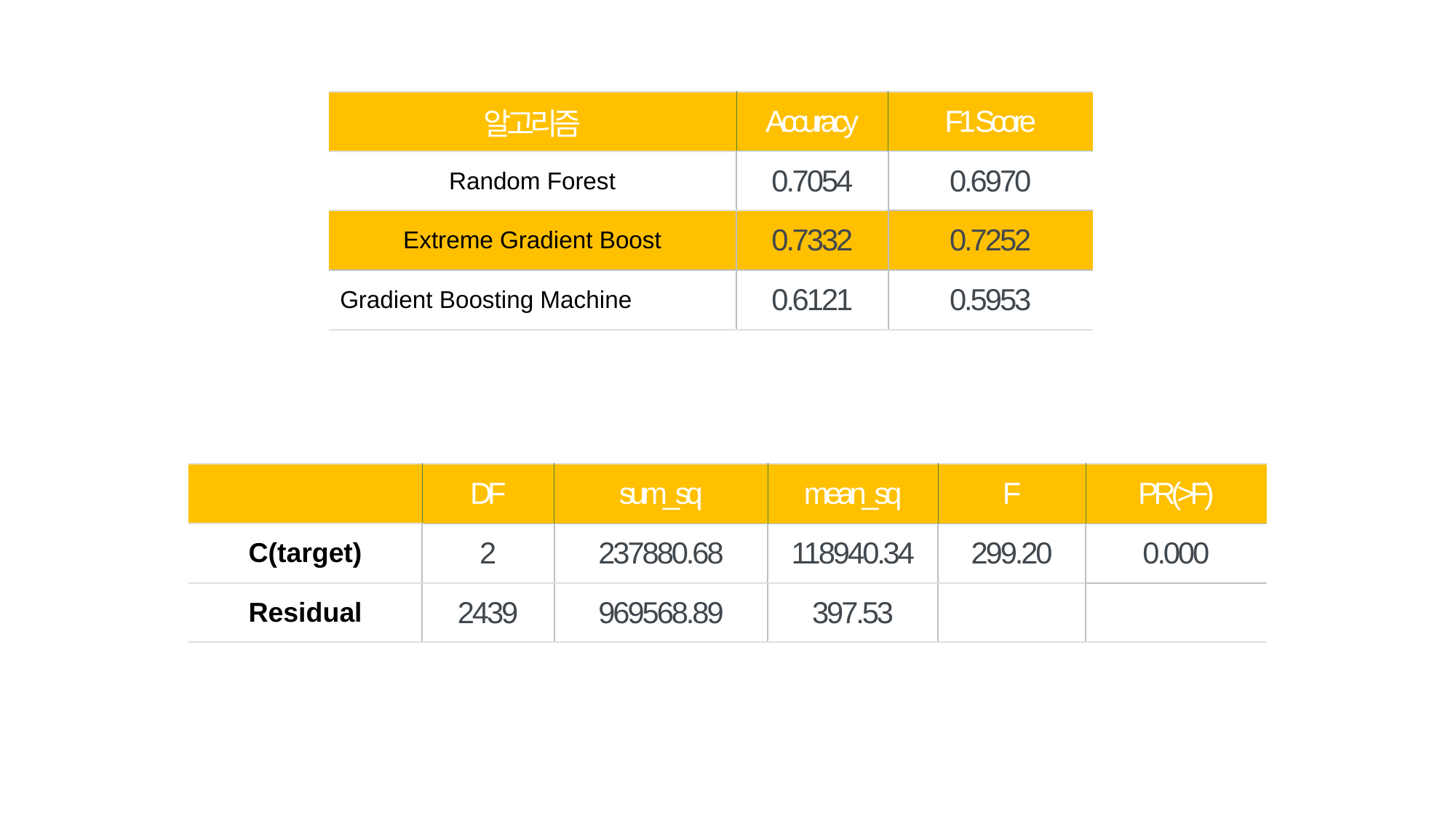

| 알고리즘 | Accuracy | F1 Score |
| --- | --- | --- |
| Random Forest | 0.7054 | 0.6970 |
| Extreme Gradient Boost | 0.7332 | 0.7252 |
| Gradient Boosting Machine | 0.6121 | 0.5953 |
|  | DF | sum\_sq | mean\_sq | F | PR(>F) |
| --- | --- | --- | --- | --- | --- |
| C(target) | 2 | 237880.68 | 118940.34 | 299.20 | 0.000 |
| Residual | 2439 | 969568.89 | 397.53 |  |  |